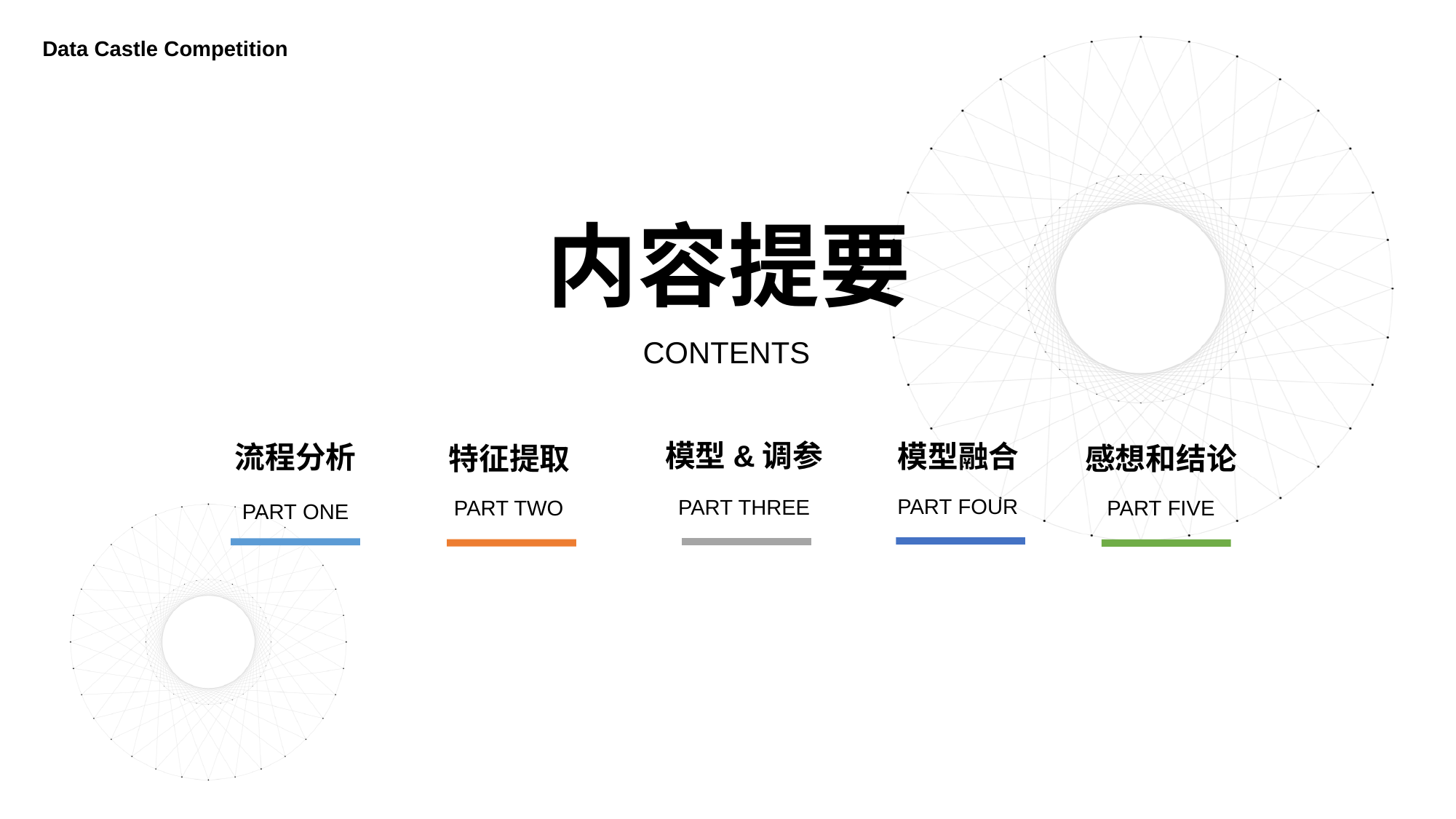

Data Castle Competition
内容提要
CONTENTS
模型&调参
模型融合
流程分析
特征提取
感想和结论
PART FOUR
PART THREE
PART TWO
PART FIVE
PART ONE